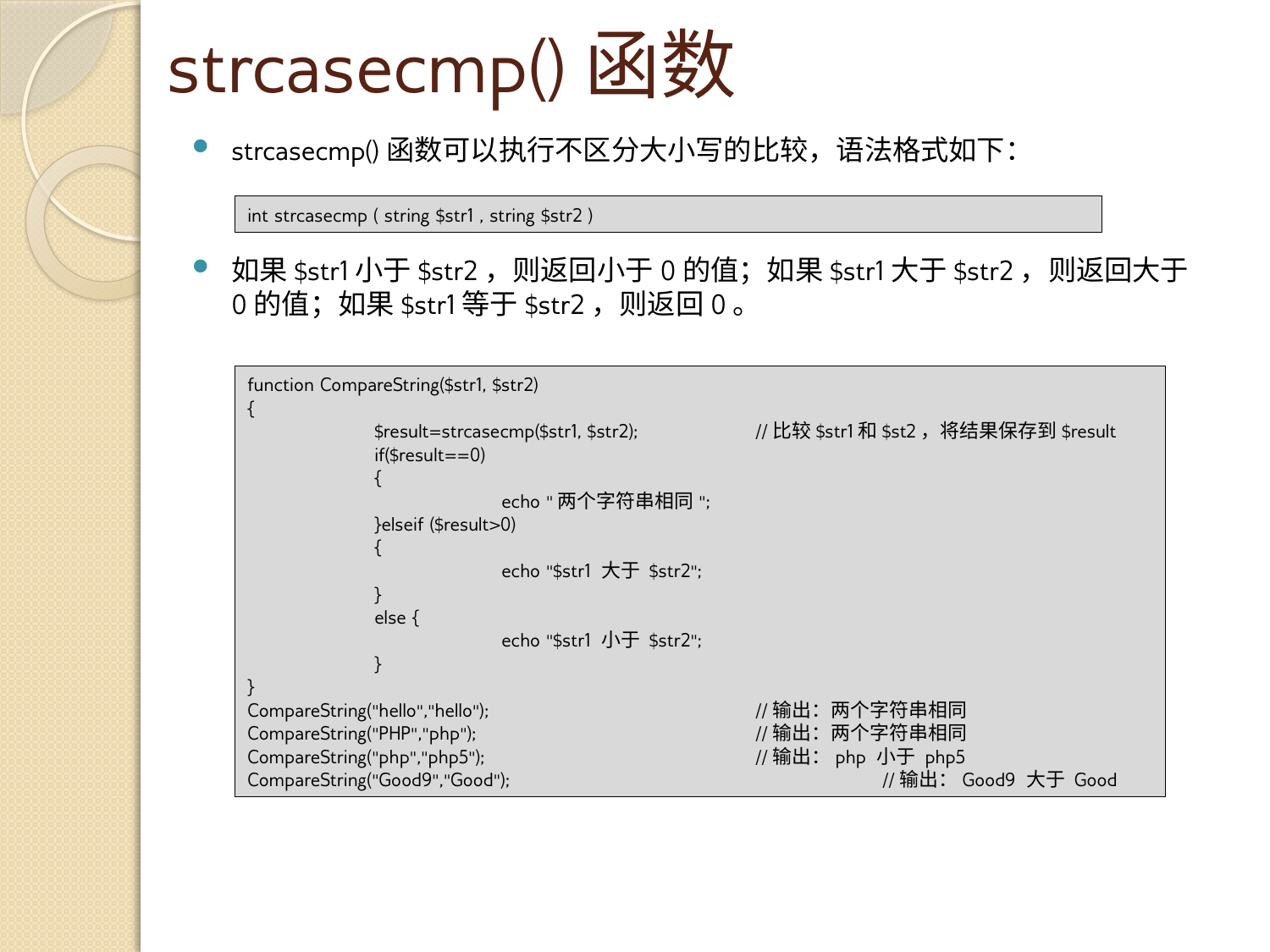

# strcasecmp()函数
strcasecmp()函数可以执行不区分大小写的比较，语法格式如下：
int strcasecmp ( string $str1 , string $str2 )
如果$str1小于$str2，则返回小于0的值；如果$str1大于$str2，则返回大于0的值；如果$str1等于$str2，则返回0。
function CompareString($str1, $str2)
{
	$result=strcasecmp($str1, $str2);	//比较$str1和$st2，将结果保存到$result
	if($result==0)
	{
		echo "两个字符串相同";
	}elseif ($result>0)
	{
		echo "$str1 大于 $str2";
	}
	else {
		echo "$str1 小于 $str2";
	}
}
CompareString("hello","hello");			//输出：两个字符串相同
CompareString("PHP","php");			//输出：两个字符串相同
CompareString("php","php5");			//输出：php 小于 php5
CompareString("Good9","Good");			//输出：Good9 大于 Good